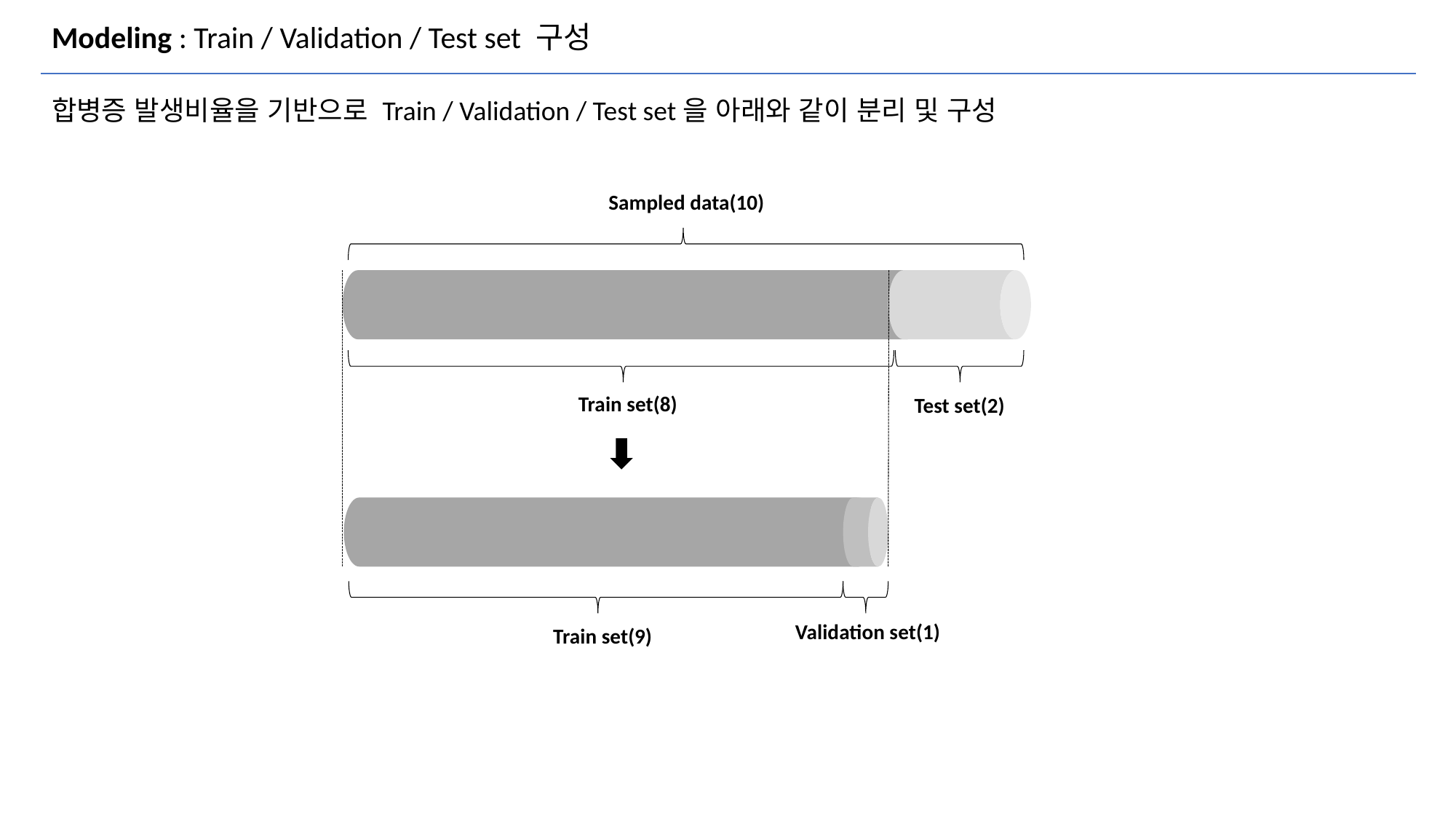

# Modeling : Train / Validation / Test set 구성

합병증 발생비율을 기반으로 Train / Validation / Test set을 아래와 같이 분리 및 구성

Sampled data(10)

Train set(8)
Test set(2)

Validation set(1)
Train set(9)